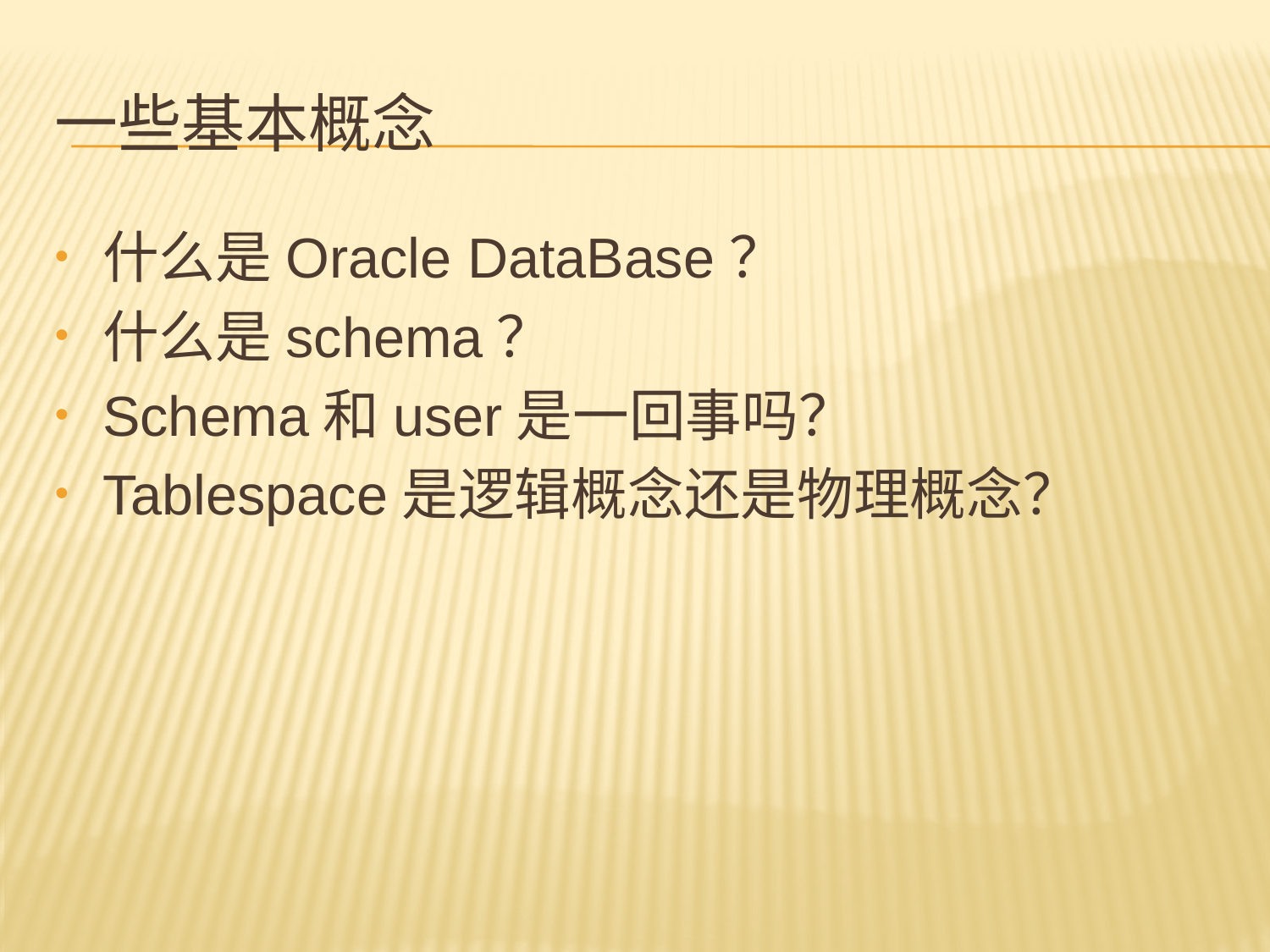

# 一些基本概念
什么是Oracle DataBase？
什么是schema？
Schema和user是一回事吗？
Tablespace是逻辑概念还是物理概念？